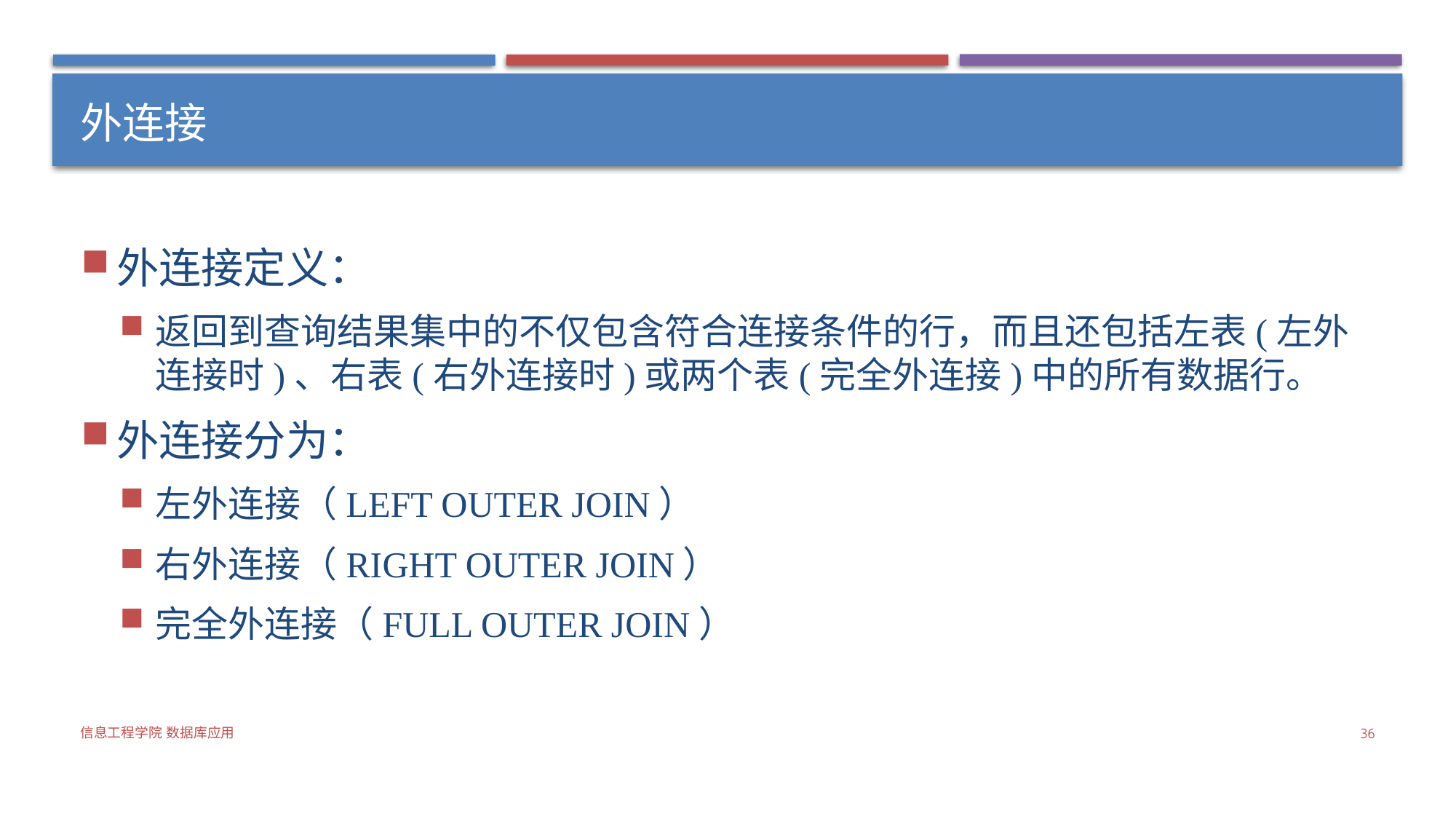

# 外连接
外连接定义：
返回到查询结果集中的不仅包含符合连接条件的行，而且还包括左表(左外连接时)、右表(右外连接时)或两个表(完全外连接)中的所有数据行。
外连接分为：
左外连接（LEFT OUTER JOIN）
右外连接（RIGHT OUTER JOIN）
完全外连接（FULL OUTER JOIN）
信息工程学院 数据库应用
36